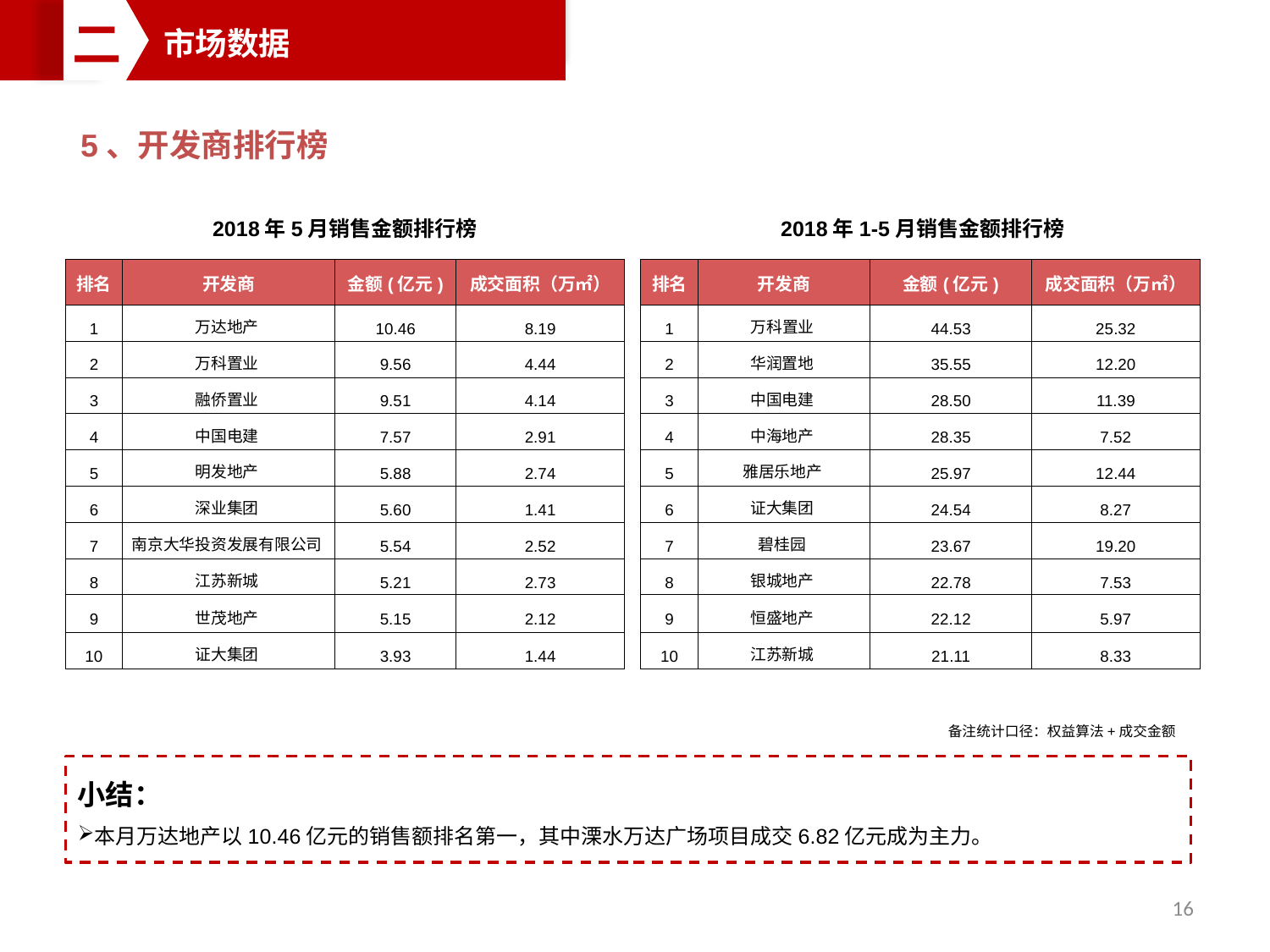

市场数据
二
5、开发商排行榜
2018年5月销售金额排行榜
2018年1-5月销售金额排行榜
| 排名 | 开发商 | 金额(亿元) | 成交面积（万㎡） |
| --- | --- | --- | --- |
| 1 | 万达地产 | 10.46 | 8.19 |
| 2 | 万科置业 | 9.56 | 4.44 |
| 3 | 融侨置业 | 9.51 | 4.14 |
| 4 | 中国电建 | 7.57 | 2.91 |
| 5 | 明发地产 | 5.88 | 2.74 |
| 6 | 深业集团 | 5.60 | 1.41 |
| 7 | 南京大华投资发展有限公司 | 5.54 | 2.52 |
| 8 | 江苏新城 | 5.21 | 2.73 |
| 9 | 世茂地产 | 5.15 | 2.12 |
| 10 | 证大集团 | 3.93 | 1.44 |
| 排名 | 开发商 | 金额(亿元) | 成交面积（万㎡） |
| --- | --- | --- | --- |
| 1 | 万科置业 | 44.53 | 25.32 |
| 2 | 华润置地 | 35.55 | 12.20 |
| 3 | 中国电建 | 28.50 | 11.39 |
| 4 | 中海地产 | 28.35 | 7.52 |
| 5 | 雅居乐地产 | 25.97 | 12.44 |
| 6 | 证大集团 | 24.54 | 8.27 |
| 7 | 碧桂园 | 23.67 | 19.20 |
| 8 | 银城地产 | 22.78 | 7.53 |
| 9 | 恒盛地产 | 22.12 | 5.97 |
| 10 | 江苏新城 | 21.11 | 8.33 |
备注统计口径：权益算法+成交金额
小结：
本月万达地产以10.46亿元的销售额排名第一，其中溧水万达广场项目成交6.82亿元成为主力。
16